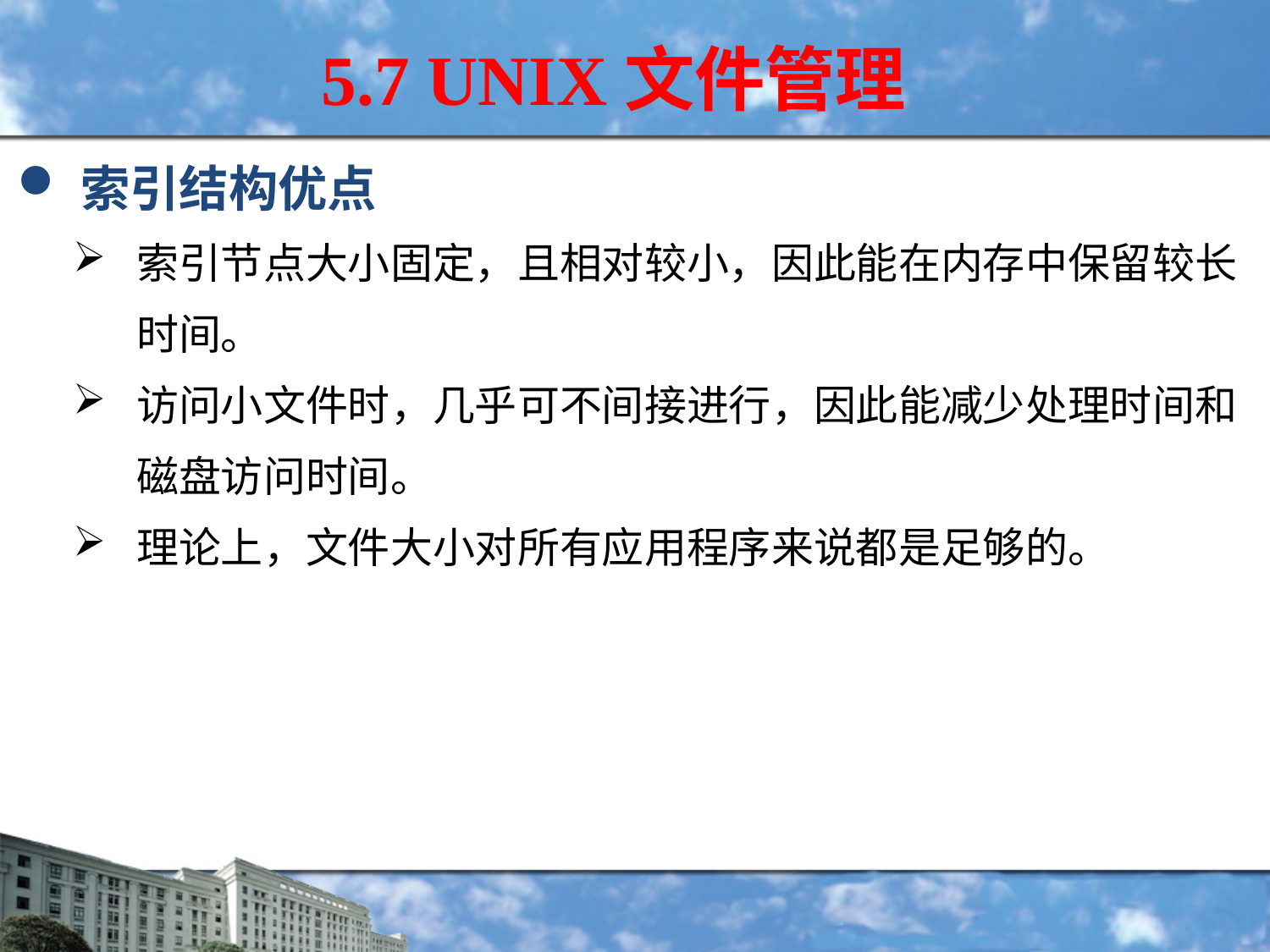

# 5.7 UNIX文件管理
索引结构优点
索引节点大小固定，且相对较小，因此能在内存中保留较长时间。
访问小文件时，几乎可不间接进行，因此能减少处理时间和磁盘访问时间。
理论上，文件大小对所有应用程序来说都是足够的。